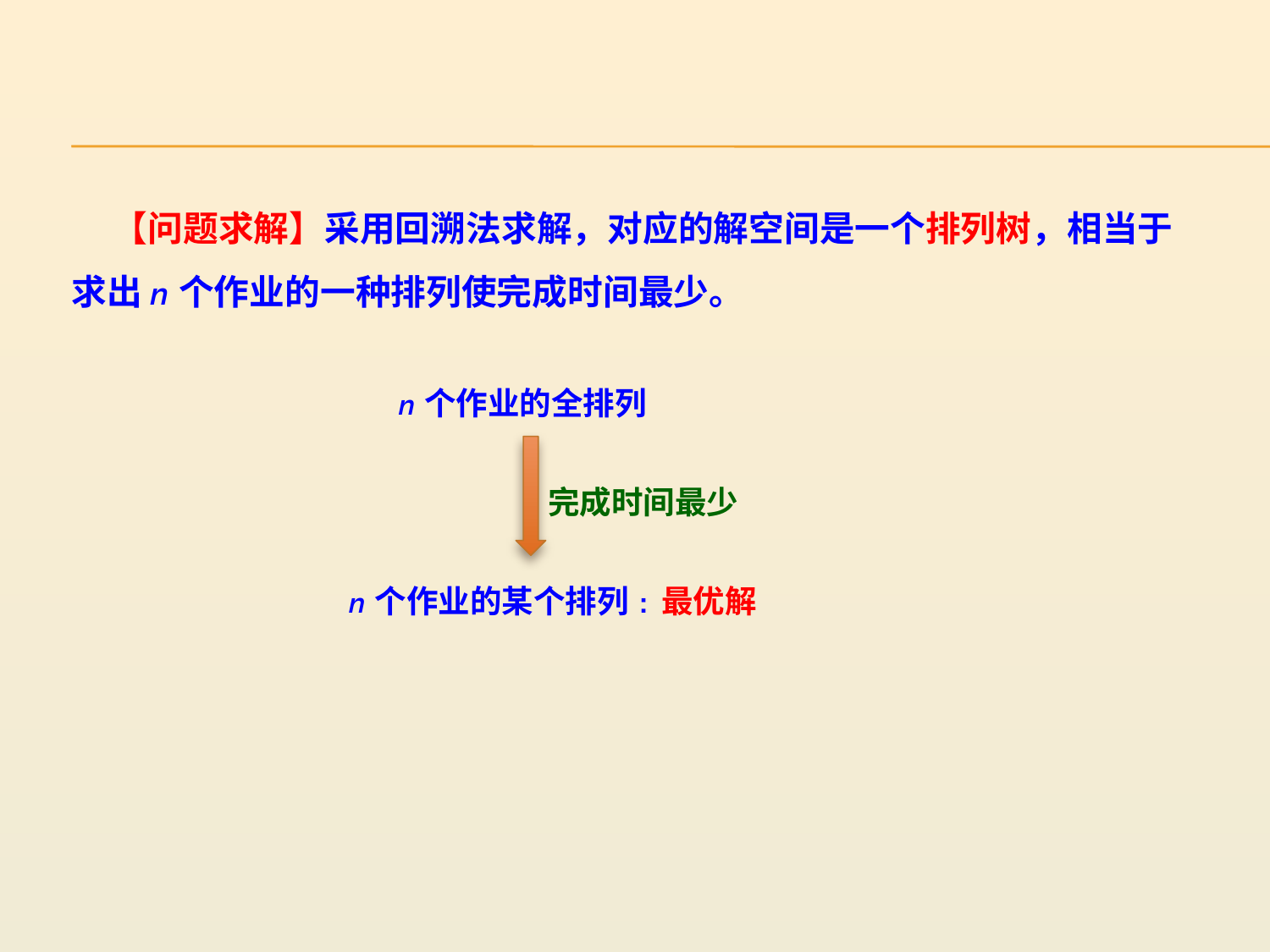

【问题求解】采用回溯法求解，对应的解空间是一个排列树，相当于求出n个作业的一种排列使完成时间最少。
n个作业的全排列

完成时间最少
n个作业的某个排列:最优解